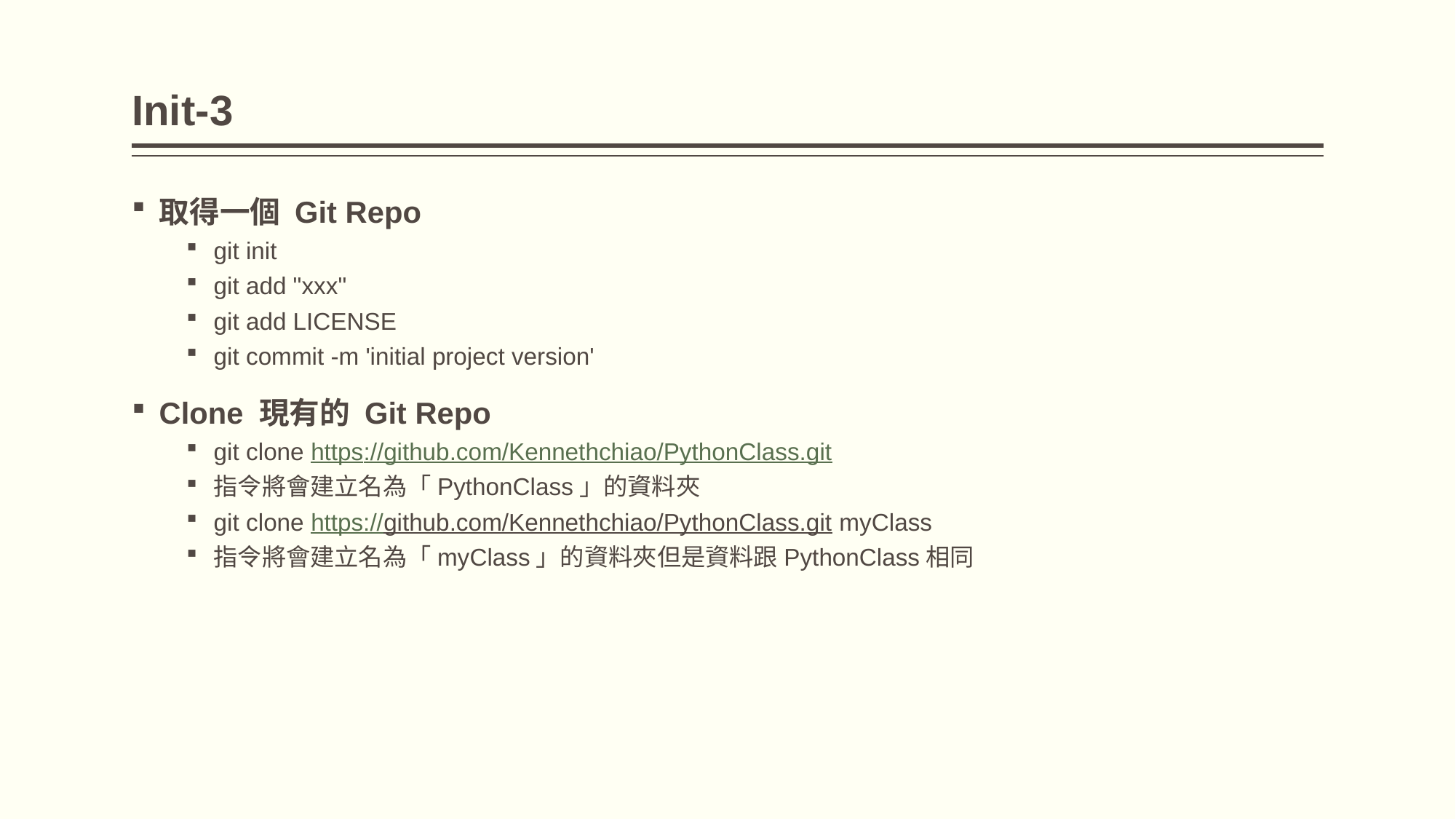

# Init-3
取得一個 Git Repo
git init
git add "xxx"
git add LICENSE
git commit -m 'initial project version'
Clone 現有的 Git Repo
git clone https://github.com/Kennethchiao/PythonClass.git
指令將會建立名為「PythonClass」的資料夾
git clone https://github.com/Kennethchiao/PythonClass.git myClass
指令將會建立名為「myClass」的資料夾但是資料跟PythonClass相同